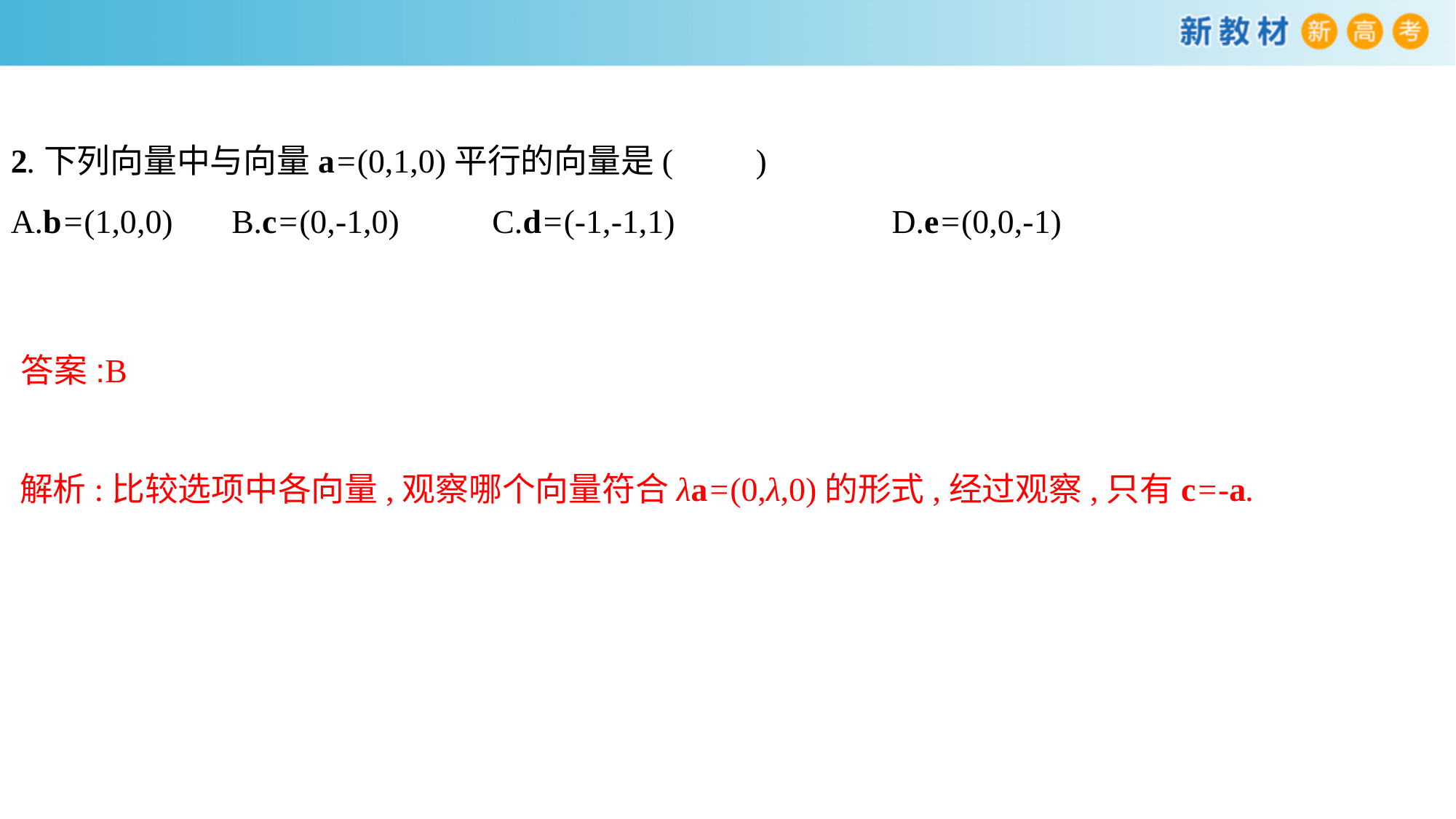

2.下列向量中与向量a=(0,1,0)平行的向量是(　　)
A.b=(1,0,0)	B.c=(0,-1,0)          C.d=(-1,-1,1)	              D.e=(0,0,-1)
答案:B
解析:比较选项中各向量,观察哪个向量符合λa=(0,λ,0)的形式,经过观察,只有c=-a.